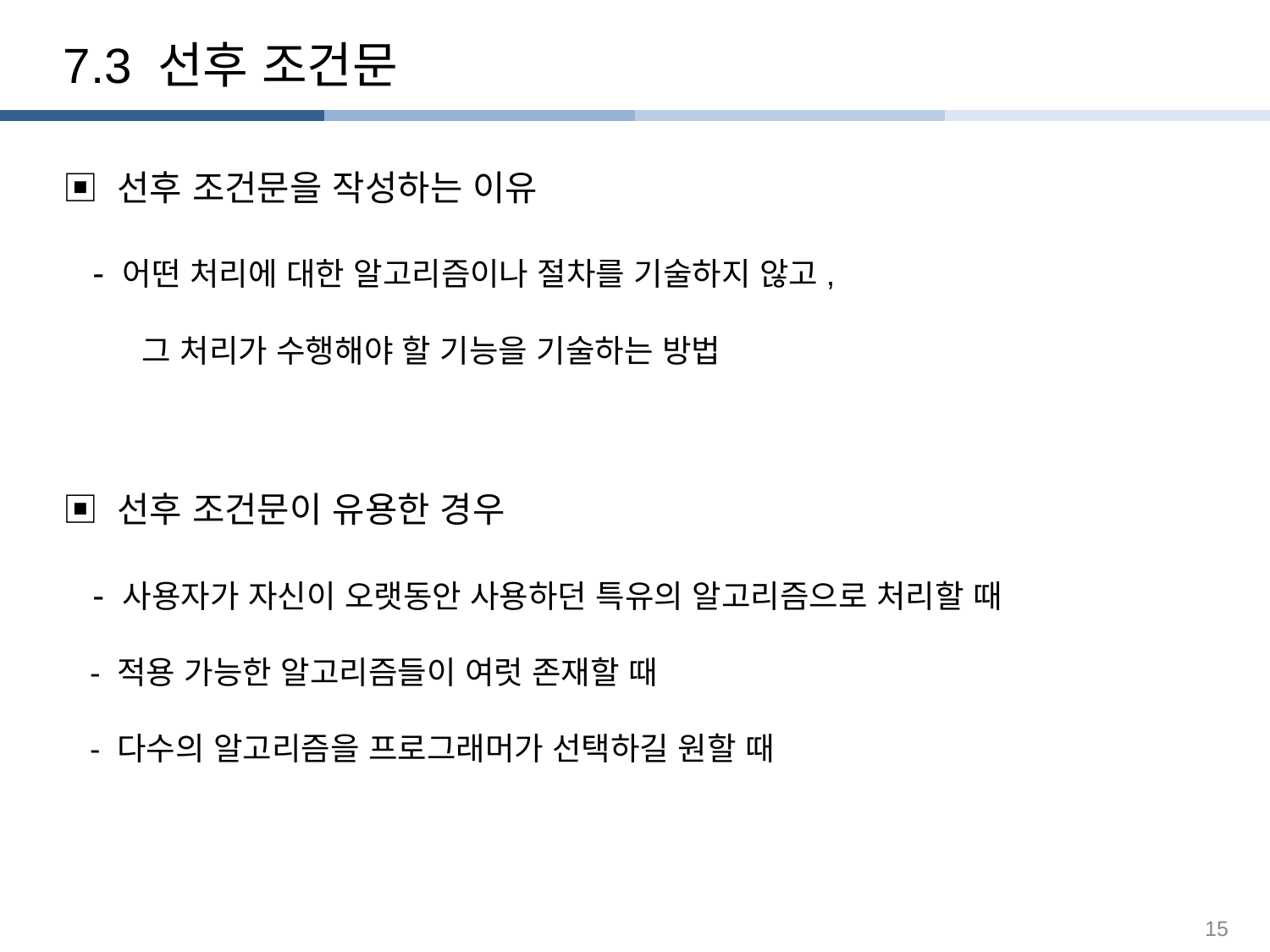

7.3 선후 조건문
▣ 선후 조건문을 작성하는 이유
   - 어떤 처리에 대한 알고리즘이나 절차를 기술하지 않고,
        그 처리가 수행해야 할 기능을 기술하는 방법

▣ 선후 조건문이 유용한 경우
   - 사용자가 자신이 오랫동안 사용하던 특유의 알고리즘으로 처리할 때
   - 적용 가능한 알고리즘들이 여럿 존재할 때
   - 다수의 알고리즘을 프로그래머가 선택하길 원할 때

15